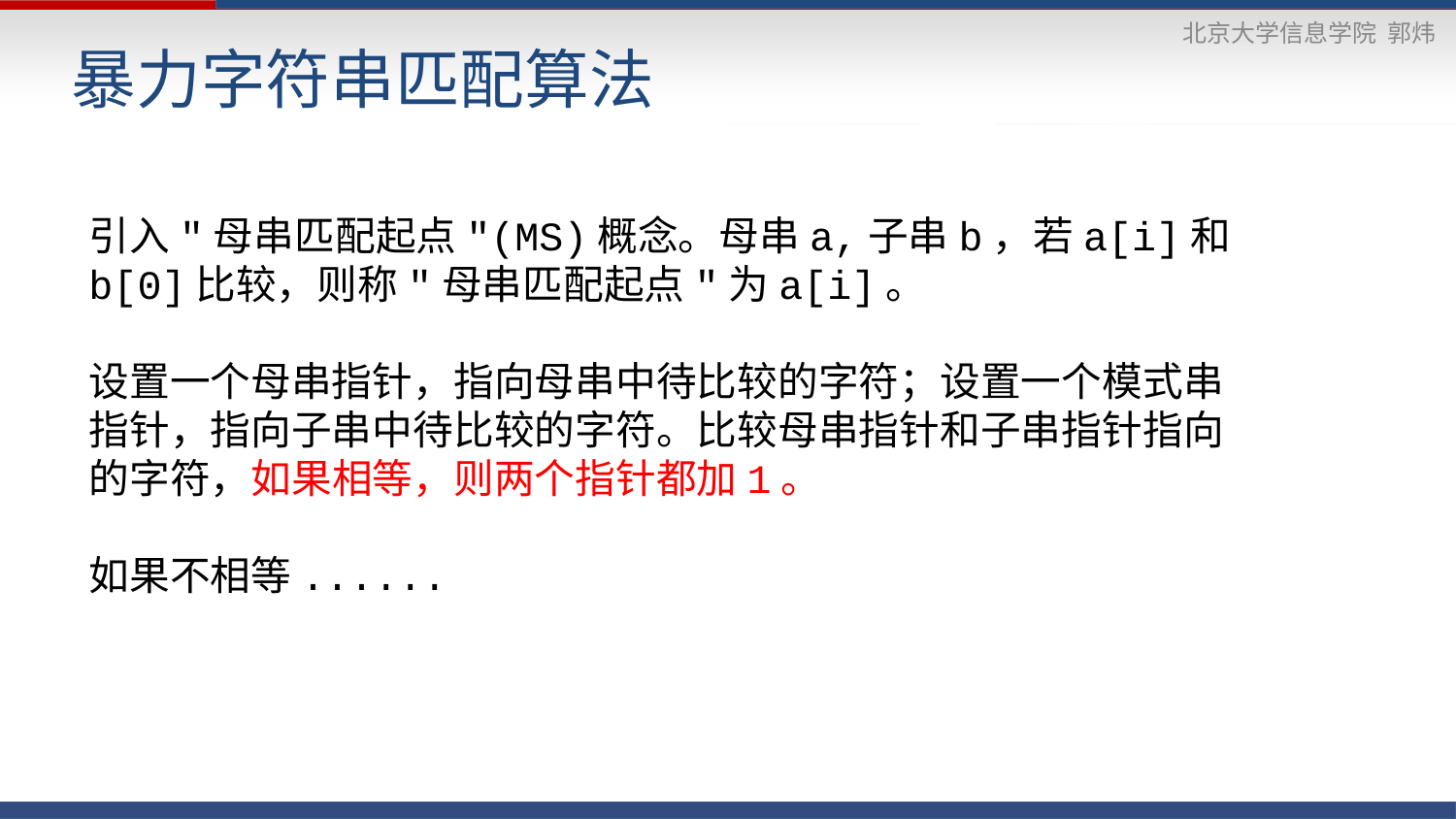

# 暴力字符串匹配算法

引入"母串匹配起点"(MS)概念。母串a,子串b，若a[i]和b[0]比较，则称"母串匹配起点"为a[i]。

设置一个母串指针，指向母串中待比较的字符；设置一个模式串指针，指向子串中待比较的字符。比较母串指针和子串指针指向的字符，如果相等，则两个指针都加1。

如果不相等......